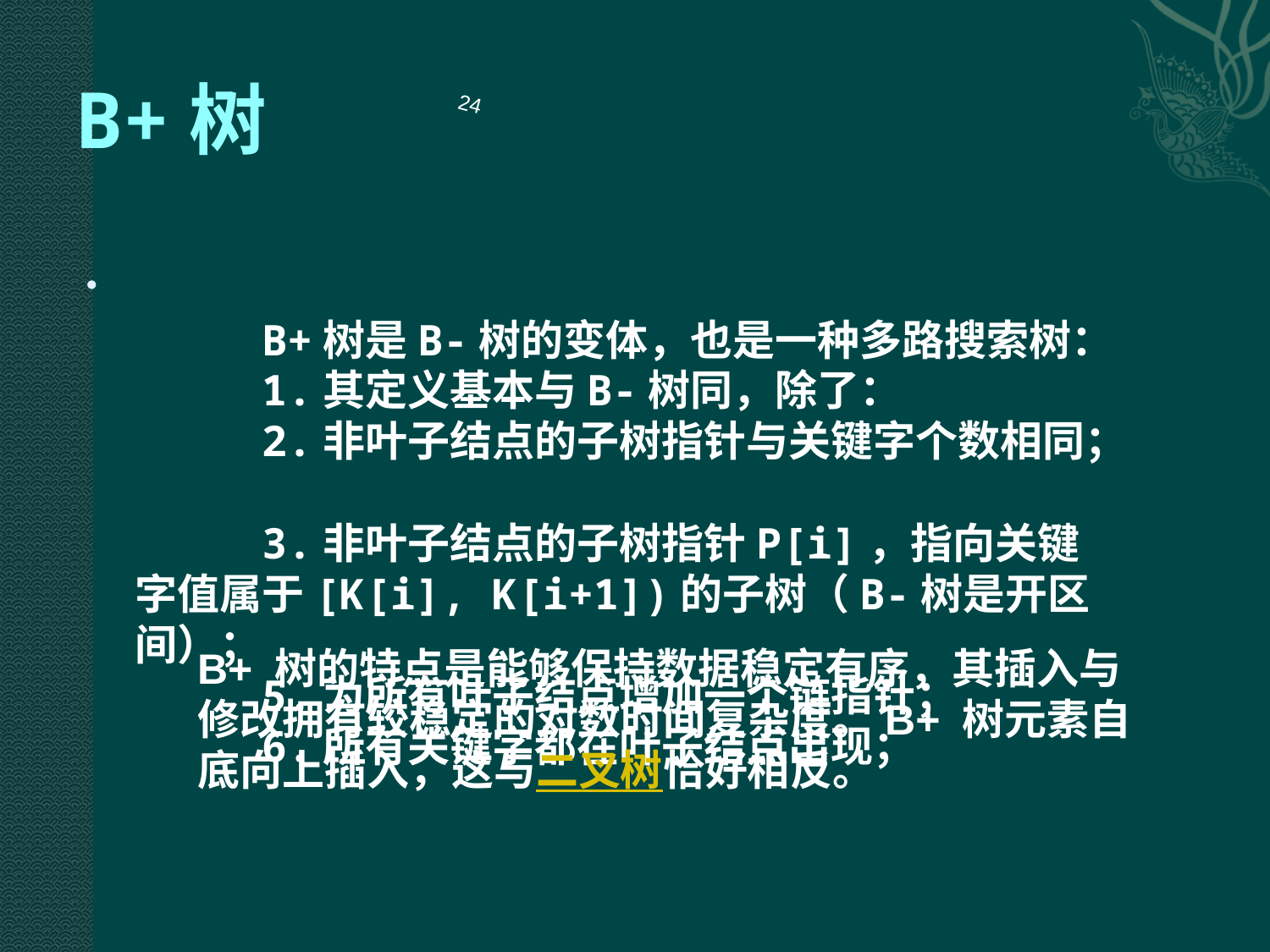

# B+树
24
	B+树是B-树的变体，也是一种多路搜索树：
	1.其定义基本与B-树同，除了：
	2.非叶子结点的子树指针与关键字个数相同；
	3.非叶子结点的子树指针P[i]，指向关键字值属于[K[i], K[i+1])的子树（B-树是开区间）；
	5.为所有叶子结点增加一个链指针；
	6.所有关键字都在叶子结点出现；
B+ 树的特点是能够保持数据稳定有序，其插入与修改拥有较稳定的对数时间复杂度。B+ 树元素自底向上插入，这与二叉树恰好相反。